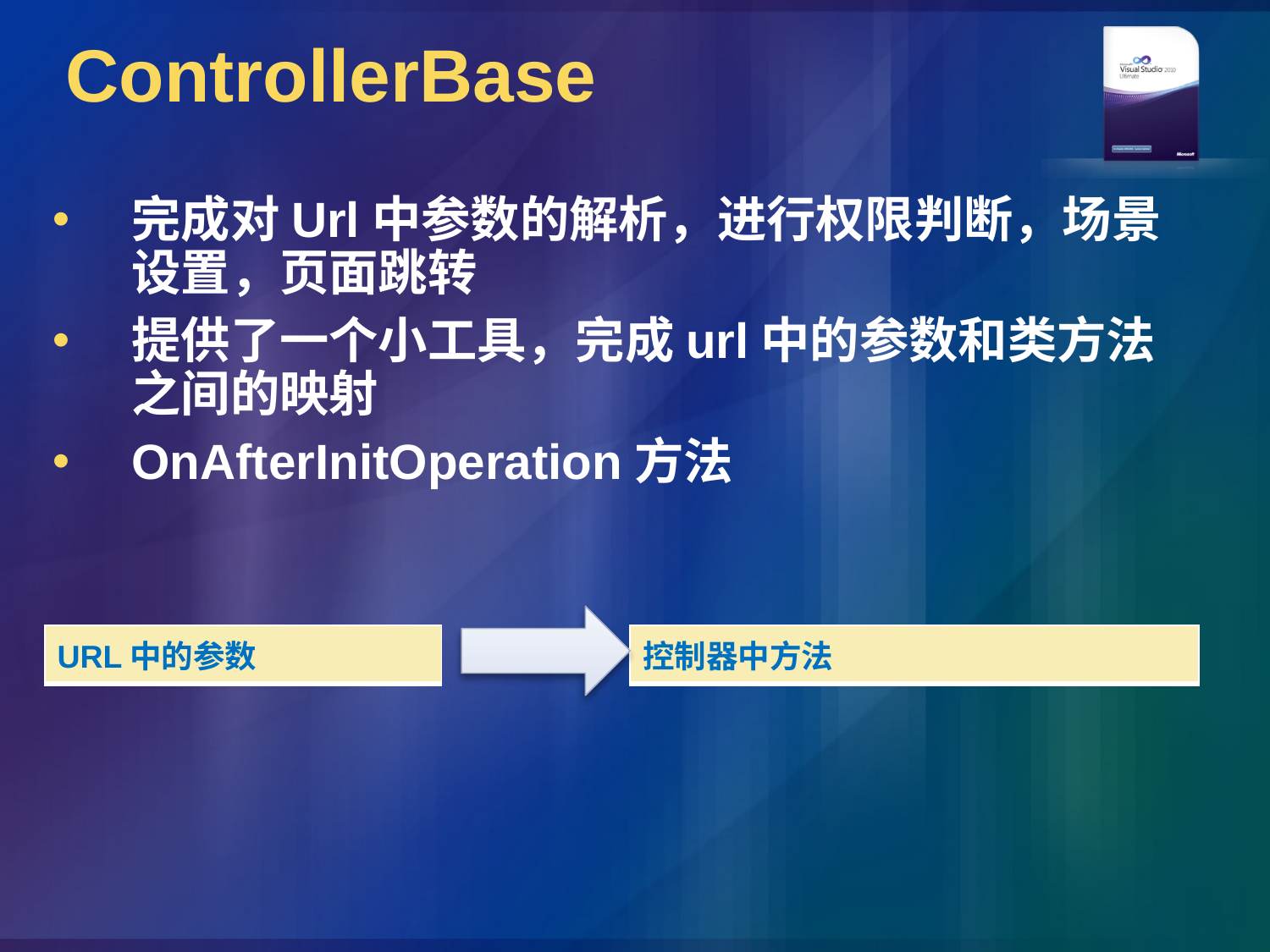

# ControllerBase
完成对Url中参数的解析，进行权限判断，场景设置，页面跳转
提供了一个小工具，完成url中的参数和类方法之间的映射
OnAfterInitOperation方法

| URL中的参数 |
| --- |
| 控制器中方法 |
| --- |